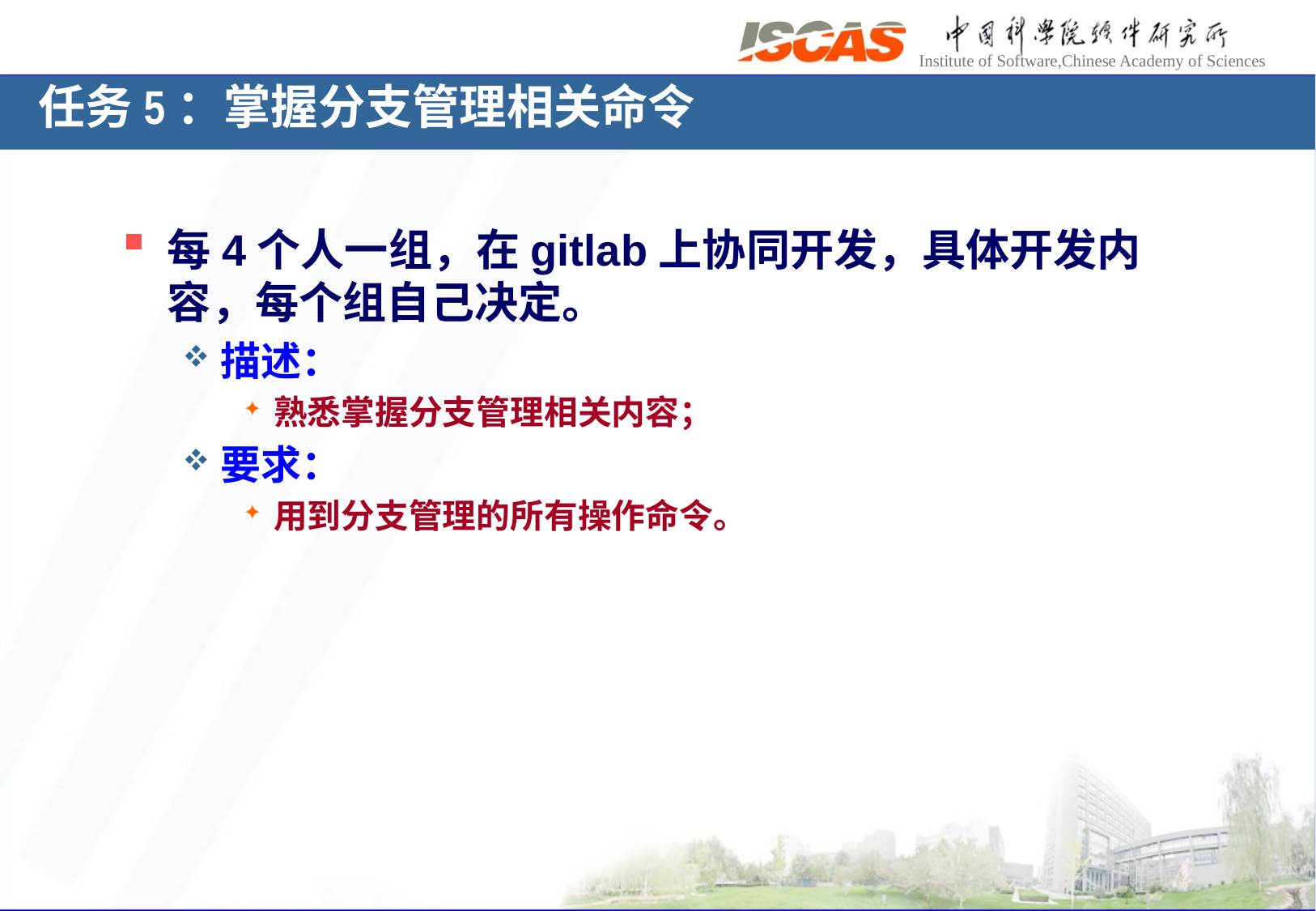

# 任务5：掌握分支管理相关命令
每4个人一组，在gitlab上协同开发，具体开发内容，每个组自己决定。
描述：
熟悉掌握分支管理相关内容；
要求：
用到分支管理的所有操作命令。